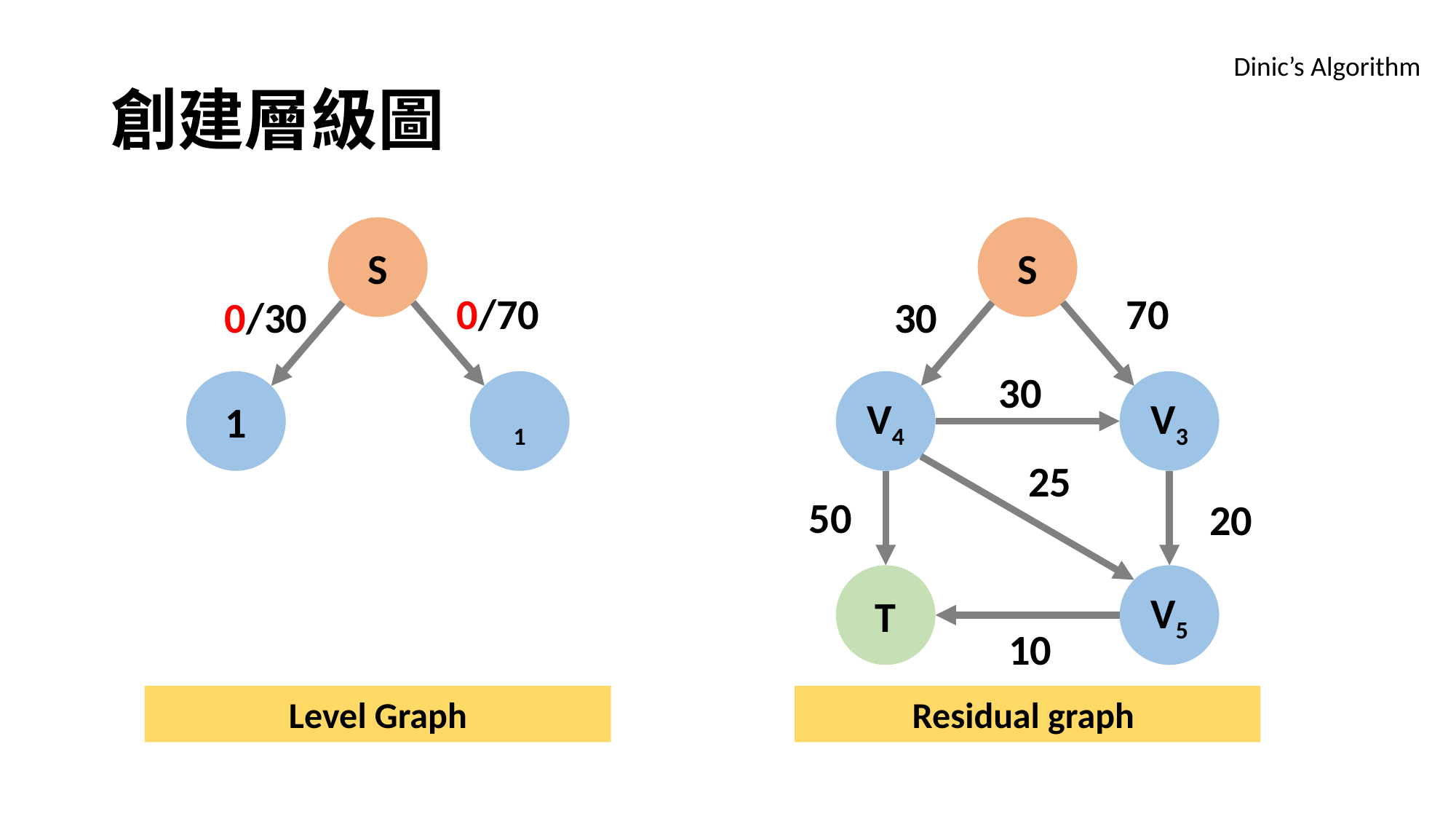

# 創建層級圖
Dinic’s Algorithm
S
S
0/70
70
0/30
30
30
1
1
V4
V3
25
50
20
V5
T
10
Level Graph
Residual graph